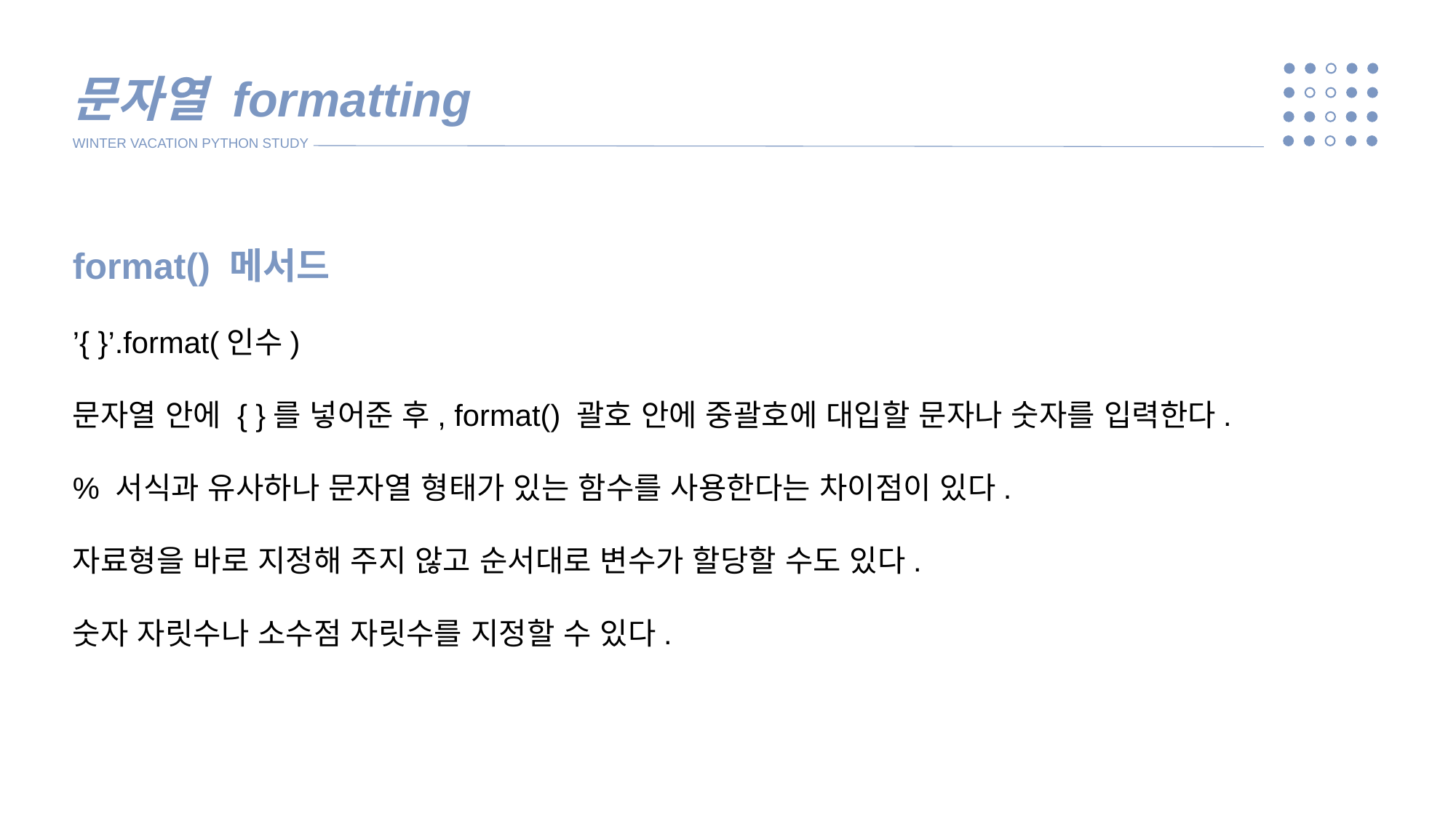

문자열 formatting
WINTER VACATION PYTHON STUDY

format() 메서드
’{ }’.format(인수)
문자열 안에 { }를 넣어준 후, format() 괄호 안에 중괄호에 대입할 문자나 숫자를 입력한다.
% 서식과 유사하나 문자열 형태가 있는 함수를 사용한다는 차이점이 있다.
자료형을 바로 지정해 주지 않고 순서대로 변수가 할당할 수도 있다.
숫자 자릿수나 소수점 자릿수를 지정할 수 있다.